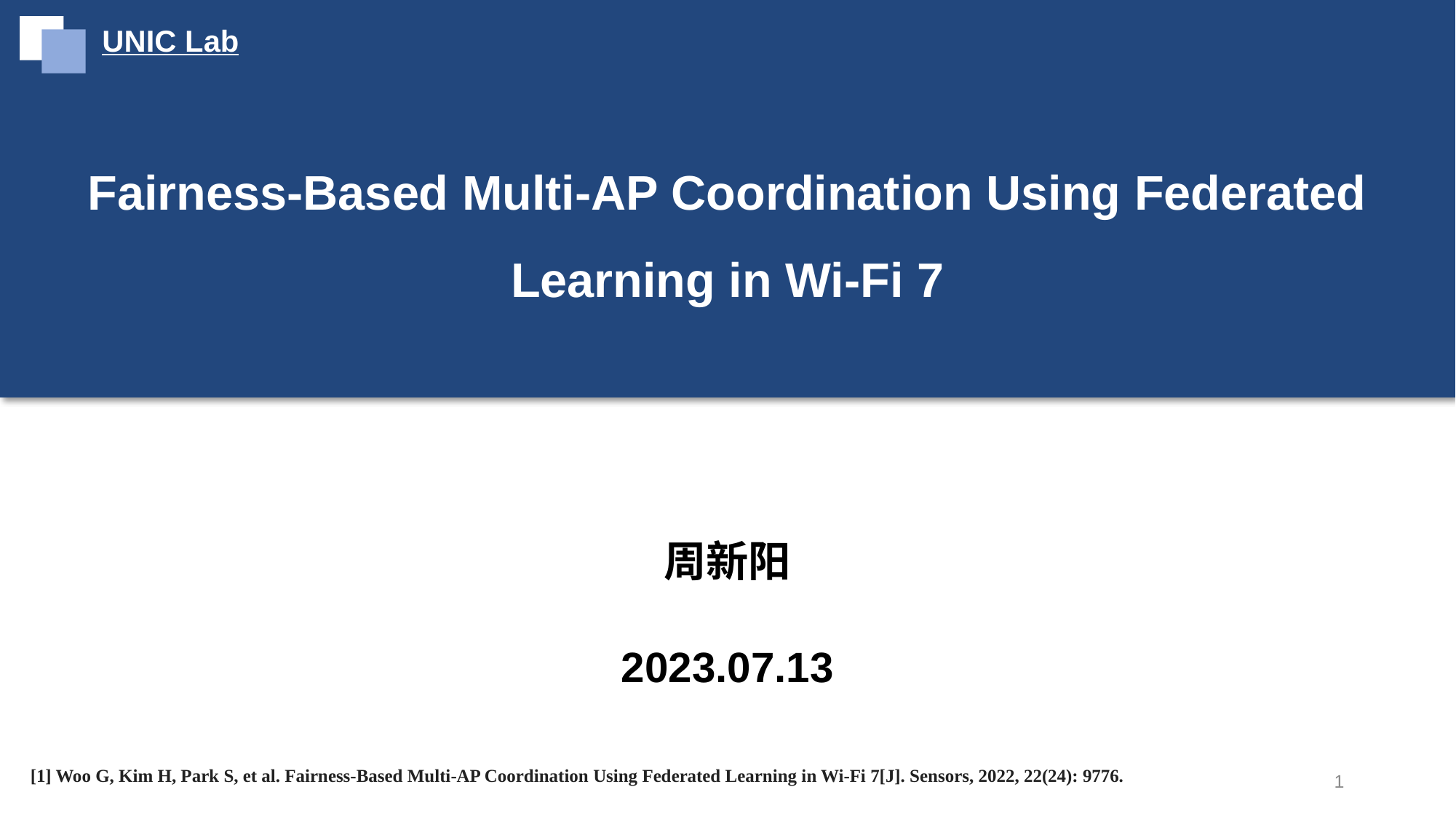

UNIC Lab

Fairness-Based Multi-AP Coordination Using Federated Learning in Wi-Fi 7
周新阳

2023.07.13
[1] Woo G, Kim H, Park S, et al. Fairness-Based Multi-AP Coordination Using Federated Learning in Wi-Fi 7[J]. Sensors, 2022, 22(24): 9776.
1